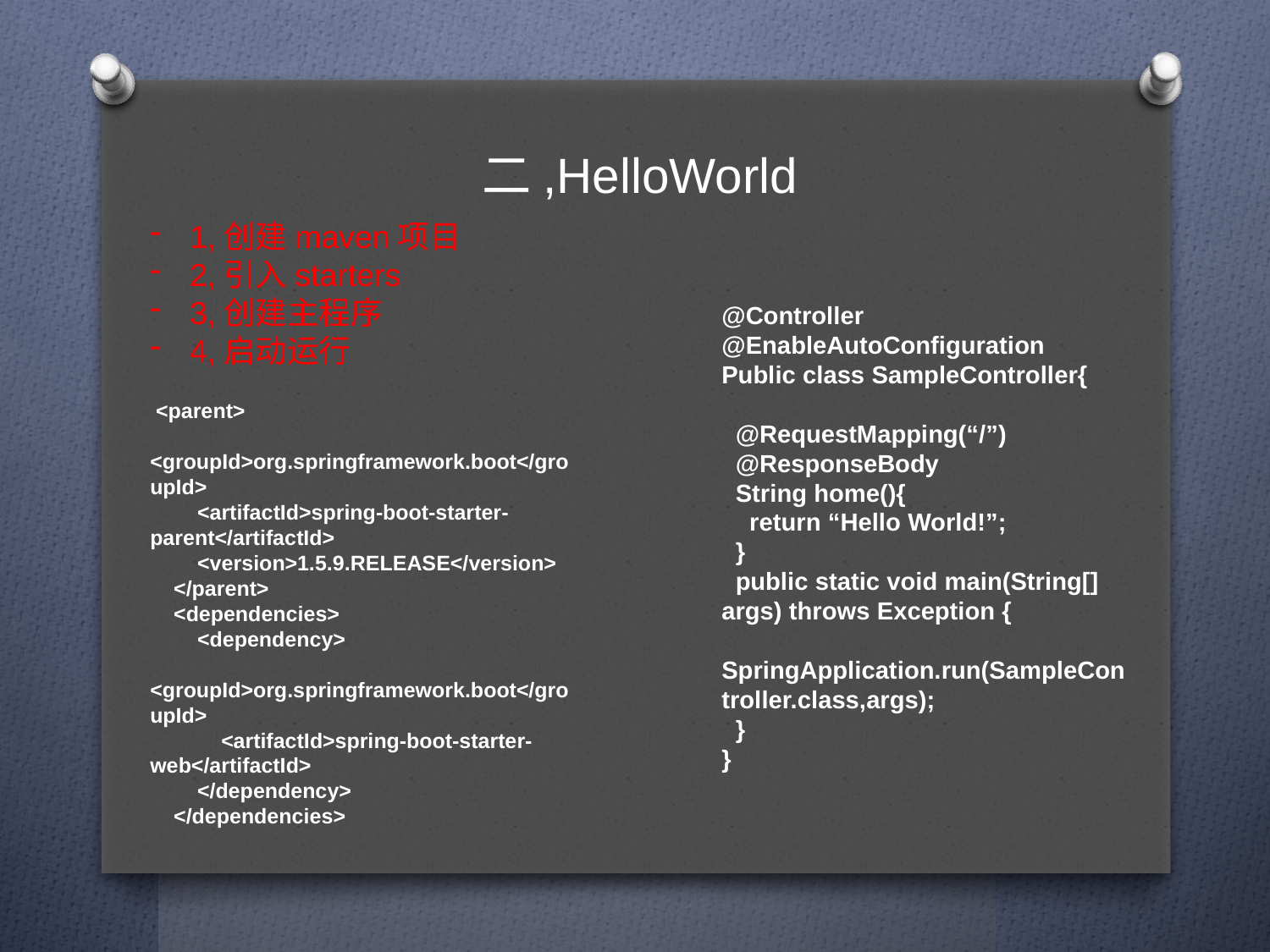

二,HelloWorld
1,创建maven项目
2,引入starters
3,创建主程序
4,启动运行
@Controller
@EnableAutoConfiguration
Public class SampleController{

  @RequestMapping(“/”)
  @ResponseBody
  String home(){
    return “Hello World!”;
  }
  public static void main(String[] args) throws Exception {
   SpringApplication.run(SampleController.class,args);
  }
}
 <parent>
        <groupId>org.springframework.boot</groupId>
        <artifactId>spring-boot-starter-parent</artifactId>
        <version>1.5.9.RELEASE</version>
    </parent>
    <dependencies>
        <dependency>
            <groupId>org.springframework.boot</groupId>
            <artifactId>spring-boot-starter-web</artifactId>
        </dependency>
    </dependencies>